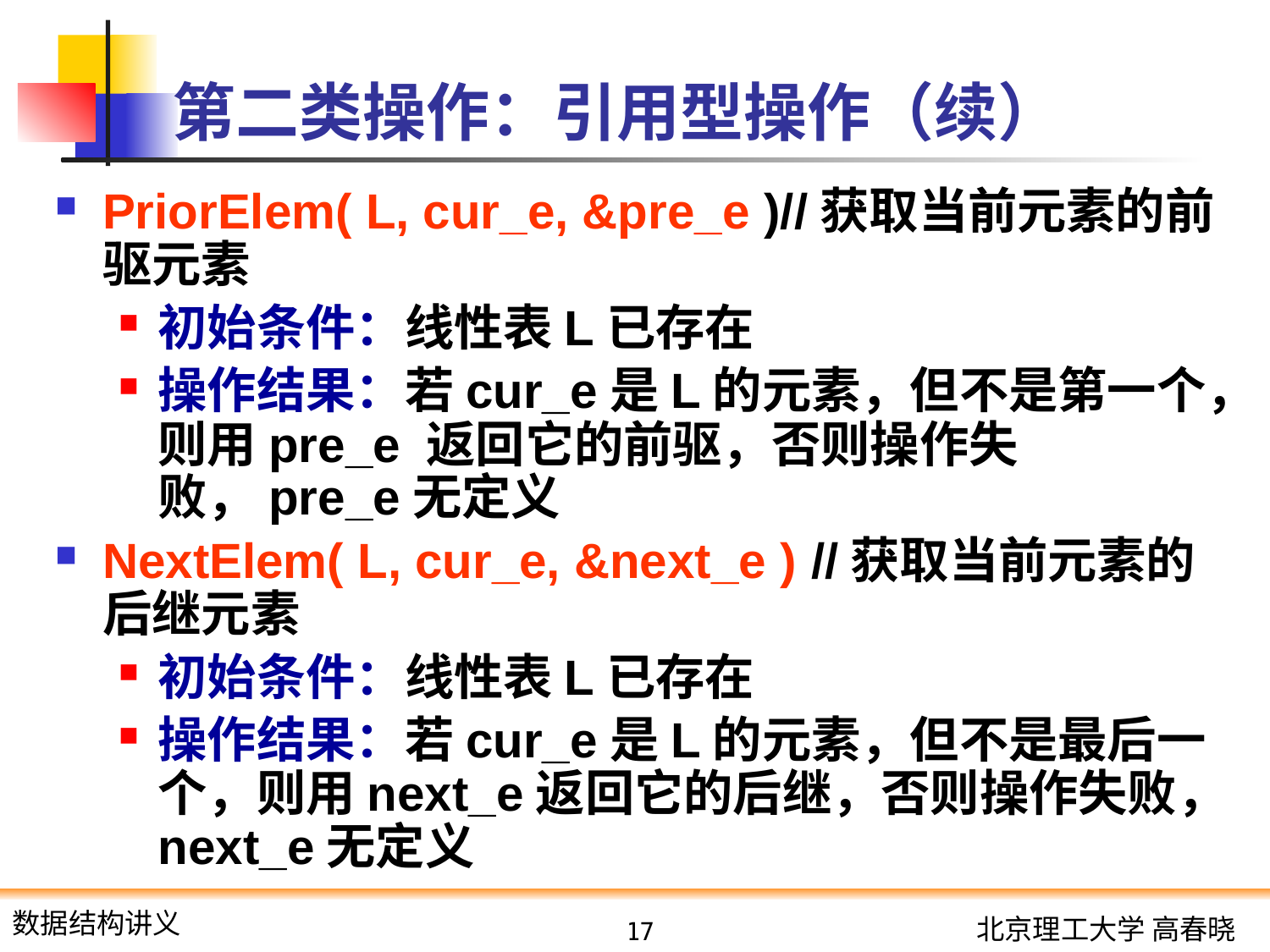

# 第二类操作：引用型操作（续）
PriorElem( L, cur_e, &pre_e )//获取当前元素的前驱元素
初始条件：线性表L已存在
操作结果：若cur_e是L的元素，但不是第一个，则用pre_e 返回它的前驱，否则操作失败，pre_e无定义
NextElem( L, cur_e, &next_e ) //获取当前元素的后继元素
初始条件：线性表L已存在
操作结果：若cur_e是L的元素，但不是最后一个，则用next_e返回它的后继，否则操作失败，next_e无定义
17